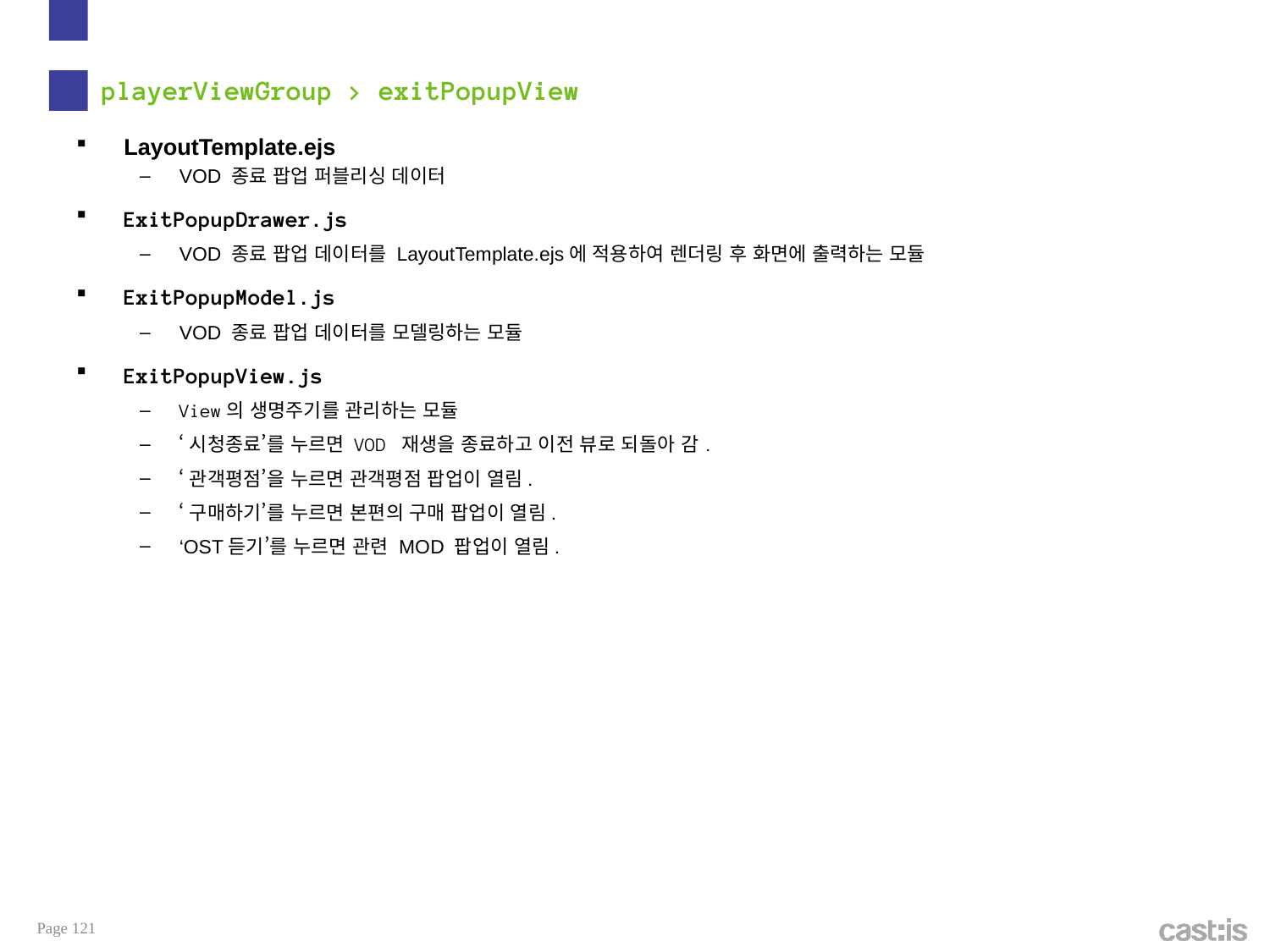

# playerViewGroup > exitPopupView
LayoutTemplate.ejs
VOD 종료 팝업 퍼블리싱 데이터

ExitPopupDrawer.js
VOD 종료 팝업 데이터를 LayoutTemplate.ejs에 적용하여 렌더링 후 화면에 출력하는 모듈

ExitPopupModel.js
VOD 종료 팝업 데이터를 모델링하는 모듈

ExitPopupView.js
View의 생명주기를 관리하는 모듈
‘시청종료’를 누르면 VOD 재생을 종료하고 이전 뷰로 되돌아 감.
‘관객평점’을 누르면 관객평점 팝업이 열림.
‘구매하기’를 누르면 본편의 구매 팝업이 열림.
‘OST듣기’를 누르면 관련 MOD 팝업이 열림.

Page 121